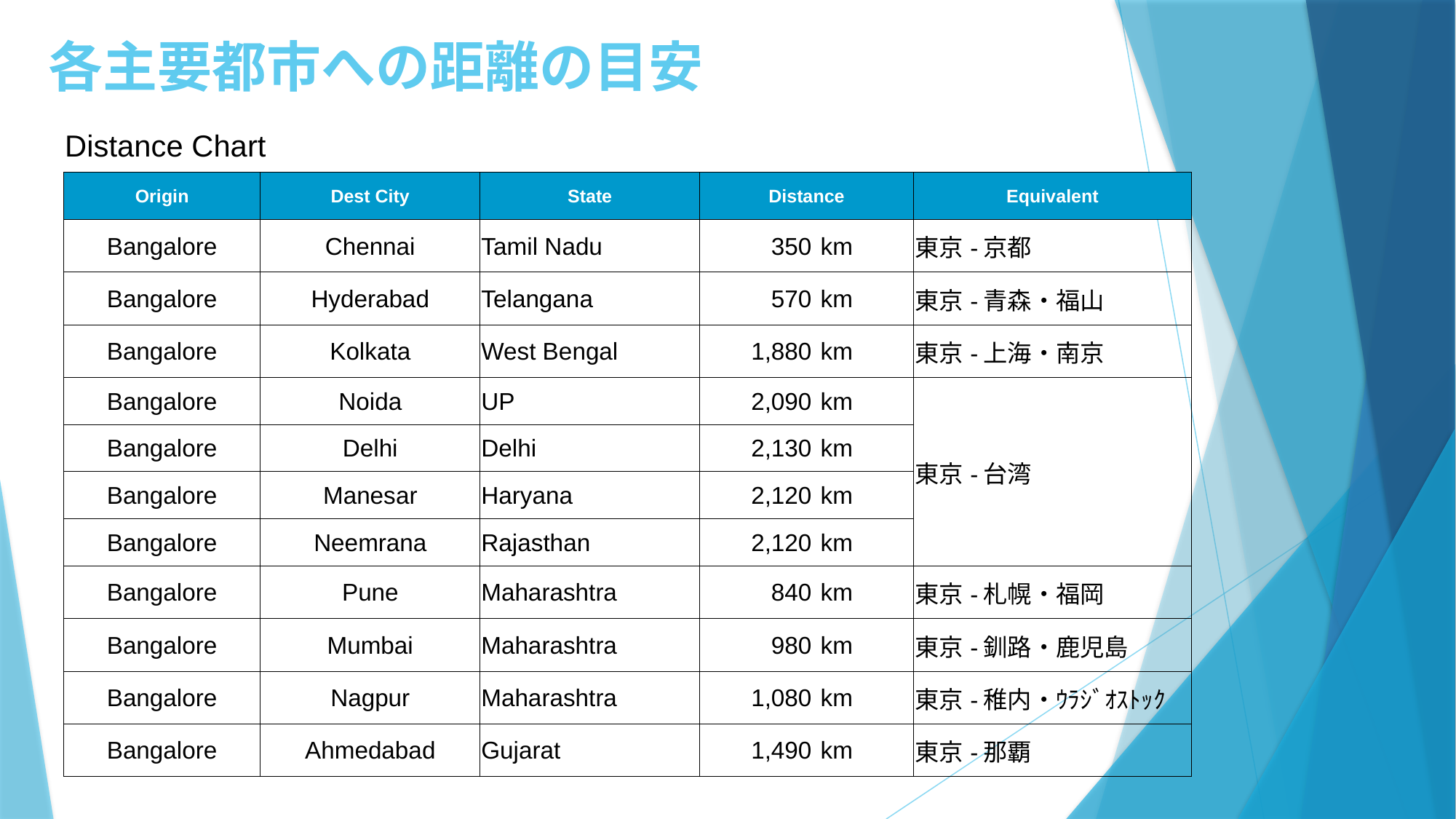

# 各主要都市への距離の目安
| Distance Chart |  |  |  |  |  |  |
| --- | --- | --- | --- | --- | --- | --- |
| Origin | Dest City | State | Distance |  | Equivalent |  |
| Bangalore | Chennai | Tamil Nadu | 350 | km | 東京-京都 |  |
| Bangalore | Hyderabad | Telangana | 570 | km | 東京-青森・福山 |  |
| Bangalore | Kolkata | West Bengal | 1,880 | km | 東京-上海・南京 |  |
| Bangalore | Noida | UP | 2,090 | km | 東京-台湾 |  |
| Bangalore | Delhi | Delhi | 2,130 | km |  |  |
| Bangalore | Manesar | Haryana | 2,120 | km |  |  |
| Bangalore | Neemrana | Rajasthan | 2,120 | km |  |  |
| Bangalore | Pune | Maharashtra | 840 | km | 東京-札幌・福岡 |  |
| Bangalore | Mumbai | Maharashtra | 980 | km | 東京-釧路・鹿児島 |  |
| Bangalore | Nagpur | Maharashtra | 1,080 | km | 東京-稚内・ｳﾗｼﾞｵｽﾄｯｸ |  |
| Bangalore | Ahmedabad | Gujarat | 1,490 | km | 東京-那覇 |  |